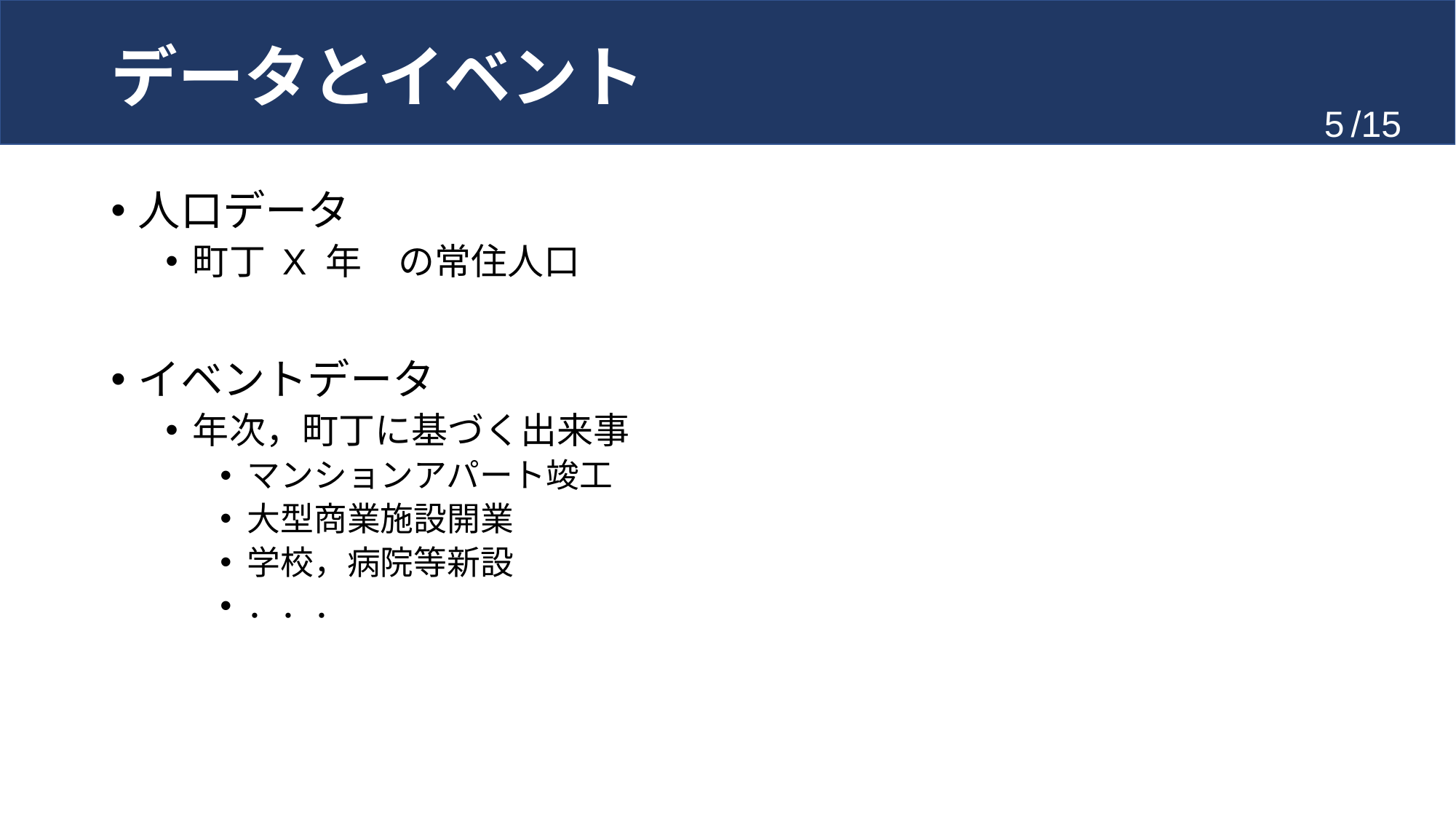

# データとイベント
5
人口データ
町丁 X 年　の常住人口

イベントデータ
年次，町丁に基づく出来事
マンションアパート竣工
大型商業施設開業
学校，病院等新設
．．．